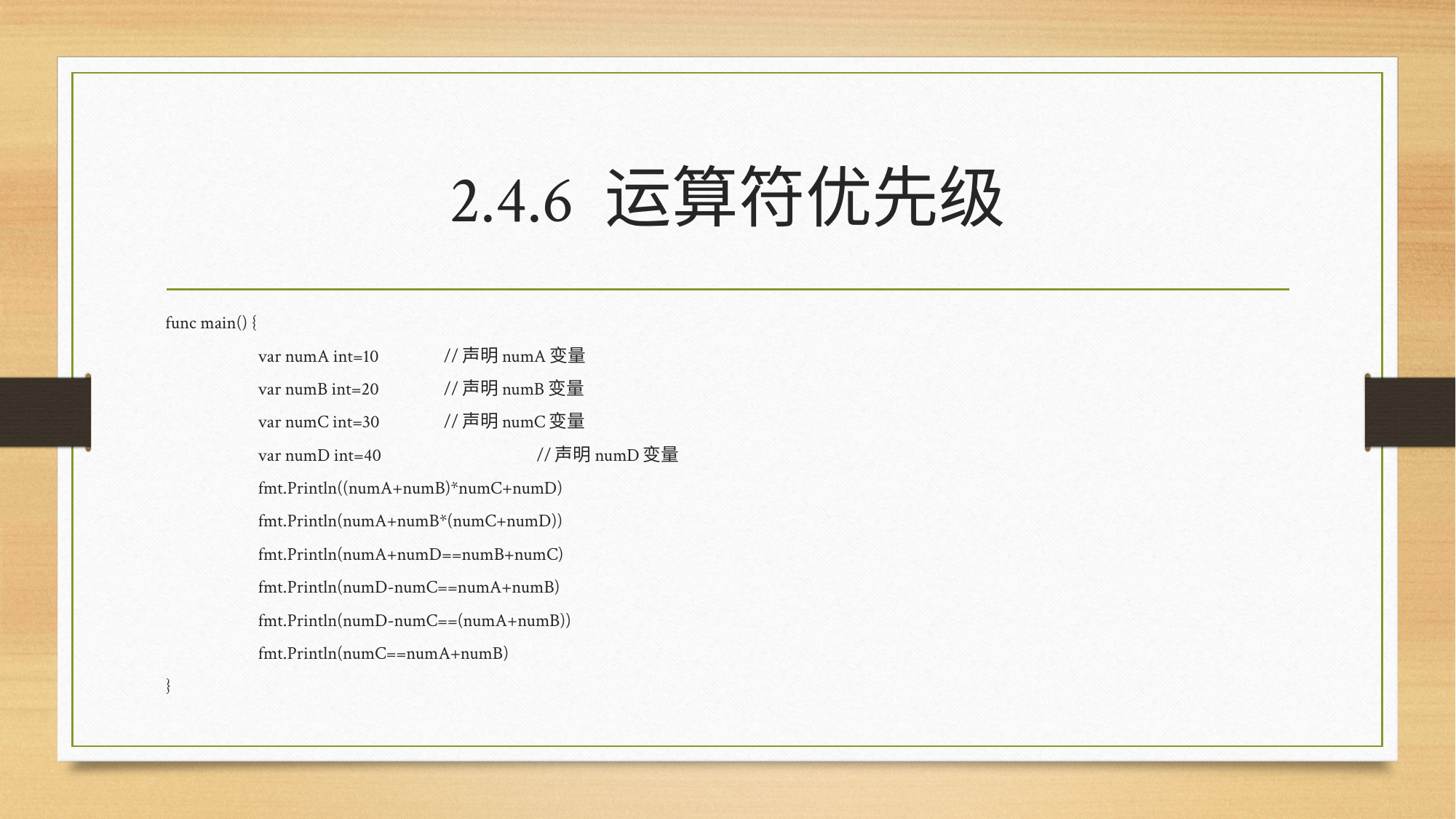

# 2.4.6 运算符优先级
func main() {
	var numA int=10                	//声明numA变量
	var numB int=20                	//声明numB变量
	var numC int=30                	//声明numC变量
	var numD int=40                	//声明numD变量
	fmt.Println((numA+numB)*numC+numD)
	fmt.Println(numA+numB*(numC+numD))
	fmt.Println(numA+numD==numB+numC)
	fmt.Println(numD-numC==numA+numB)
	fmt.Println(numD-numC==(numA+numB))
	fmt.Println(numC==numA+numB)
}